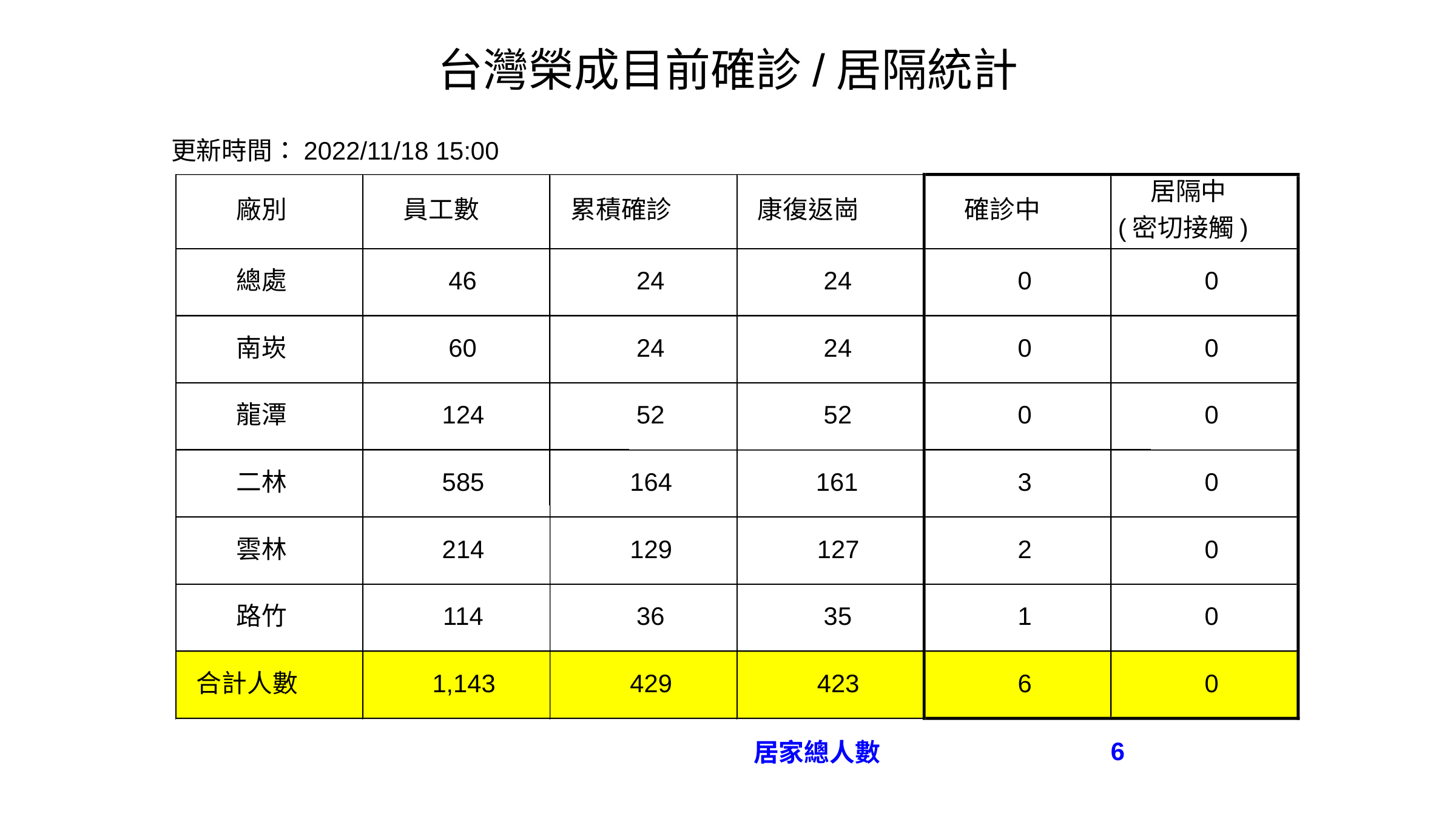

台灣榮成目前確診/居隔統計

更新時間：2022/11/18 15:00

居隔中

廠別
員工數
累積確診
康復返崗
確診中
(密切接觸)

總處
46
24
24
0
0

南崁
60
24
24
0
0

龍潭
124
52
52
0
0

二林
585
164
161
3
0

雲林
214
129
127
2
0

路竹
114
36
35
1
0

合計人數
1,143
429
423
6
0

6
居家總人數